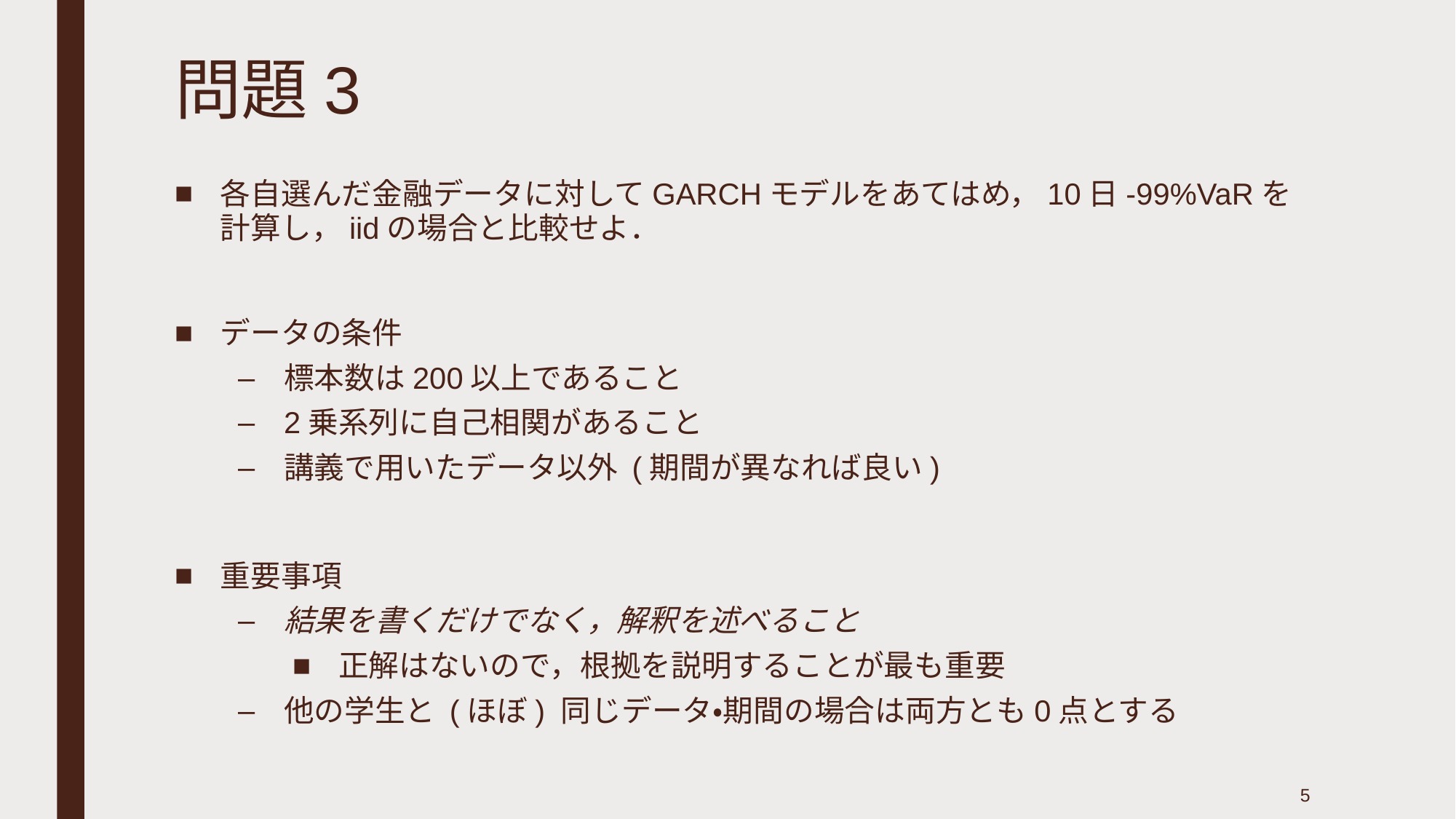

# 問題3
各自選んだ金融データに対してGARCHモデルをあてはめ，10日-99%VaRを計算し，iidの場合と比較せよ．

データの条件
標本数は200以上であること
2乗系列に自己相関があること
講義で用いたデータ以外 (期間が異なれば良い)

重要事項
結果を書くだけでなく，解釈を述べること
正解はないので，根拠を説明することが最も重要
他の学生と (ほぼ) 同じデータ・期間の場合は両方とも0点とする
5